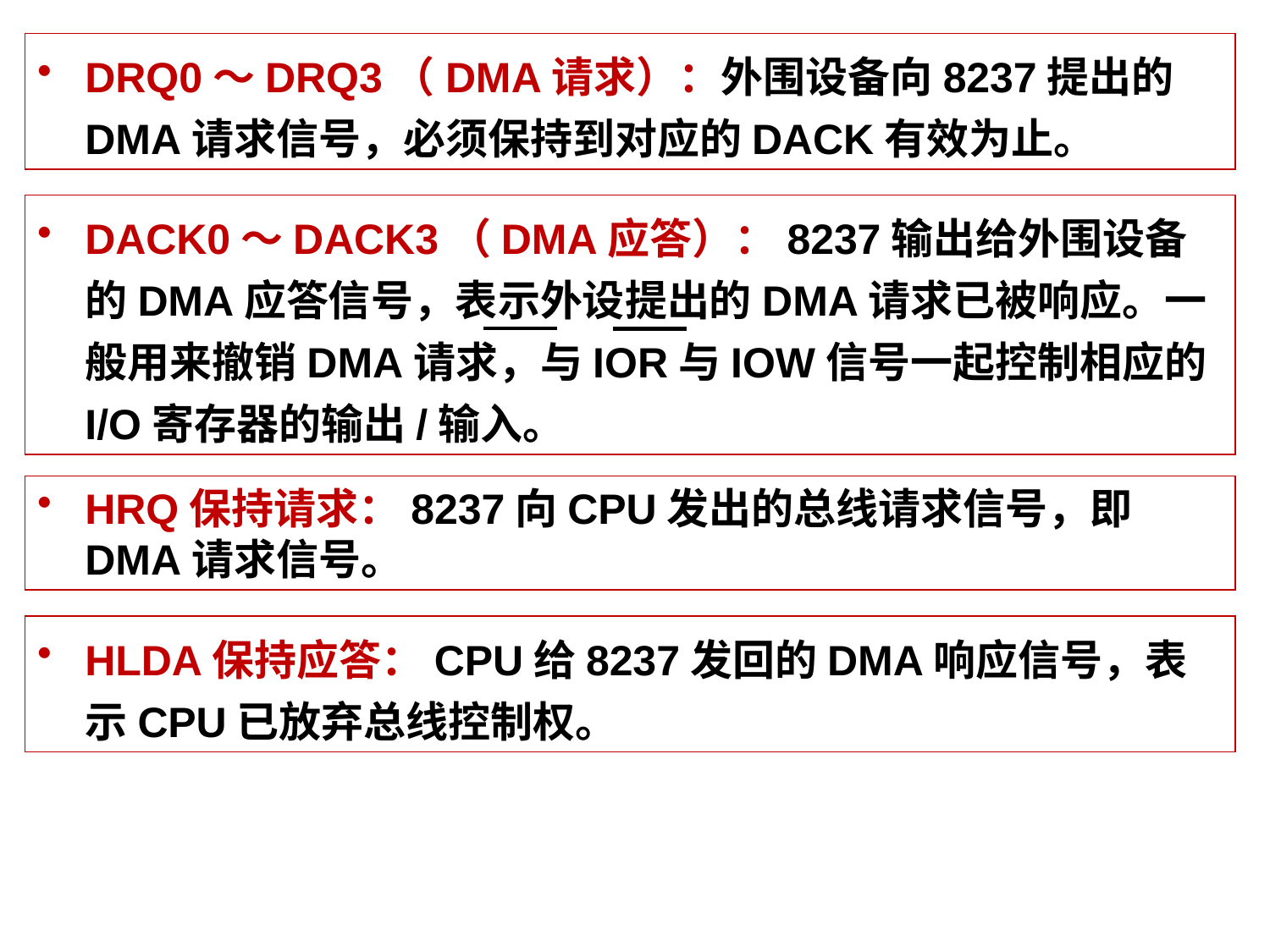

DRQ0～DRQ3（DMA请求）：外围设备向8237提出的DMA请求信号，必须保持到对应的DACK有效为止。
DACK0～DACK3（DMA应答）：8237输出给外围设备的DMA应答信号，表示外设提出的DMA请求已被响应。一般用来撤销DMA请求，与IOR与IOW信号一起控制相应的I/O寄存器的输出/输入。
HRQ保持请求：8237向CPU发出的总线请求信号，即DMA请求信号。
HLDA保持应答：CPU给8237发回的DMA响应信号，表示CPU已放弃总线控制权。
117